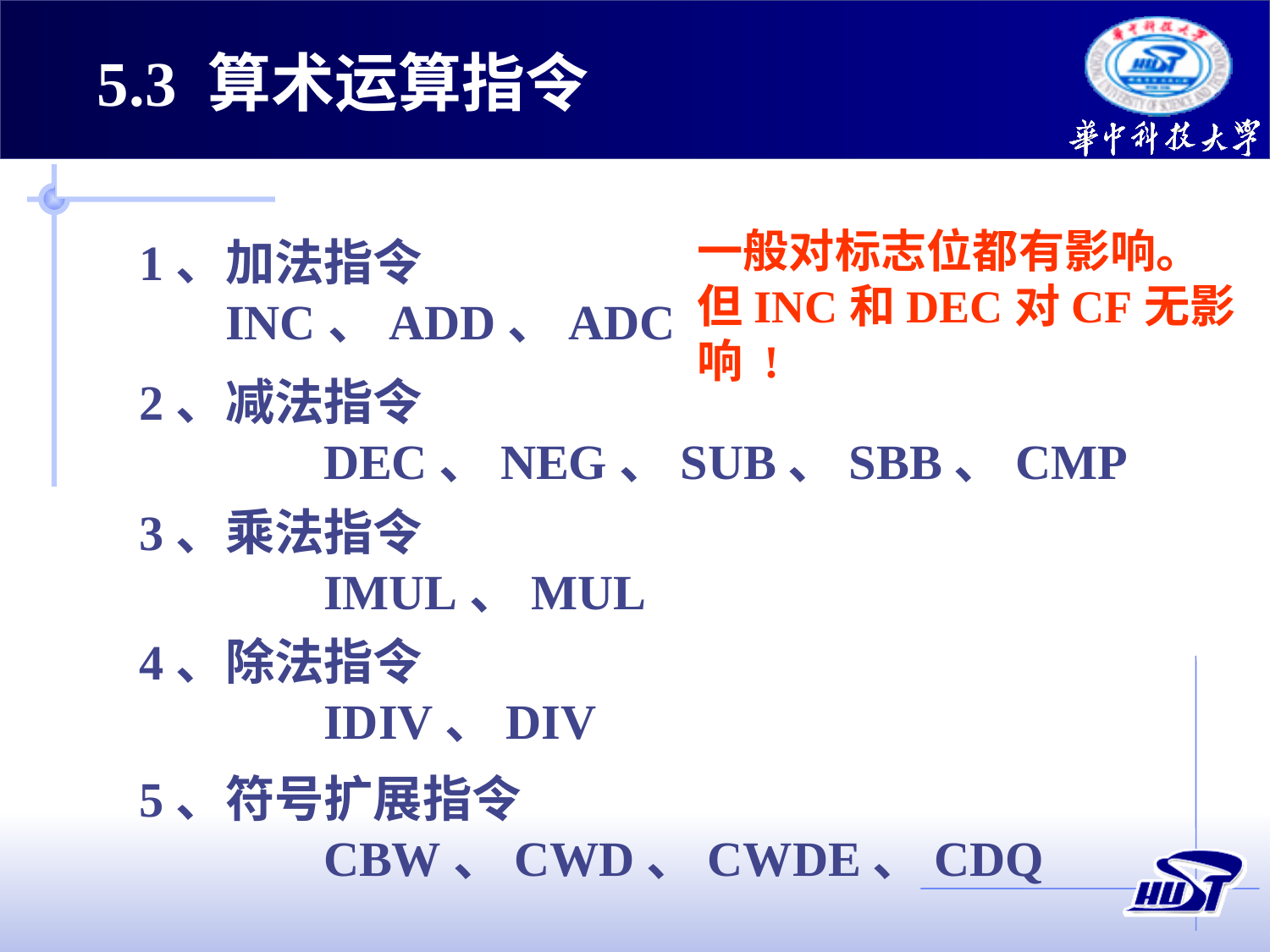

5.3 算术运算指令
一般对标志位都有影响。
但INC和DEC对CF无影响 !
1、加法指令
       INC、ADD、ADC
2、减法指令
               DEC、NEG、SUB、SBB、CMP
3、乘法指令
               IMUL、MUL
4、除法指令
               IDIV、DIV
5、符号扩展指令
               CBW、CWD、CWDE、CDQ